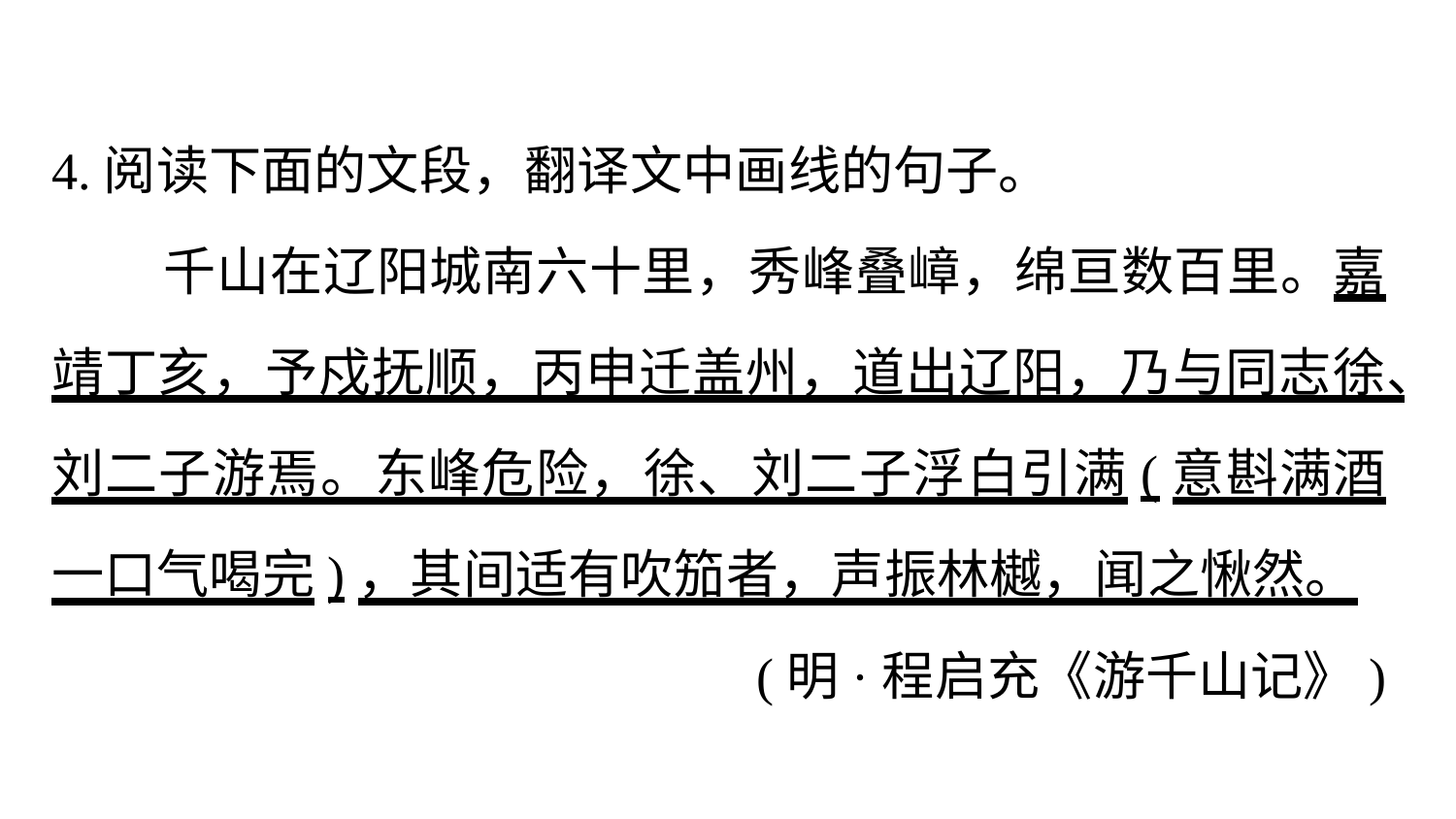

4.阅读下面的文段，翻译文中画线的句子。
        千山在辽阳城南六十里，秀峰叠嶂，绵亘数百里。嘉靖丁亥，予戍抚顺，丙申迁盖州，道出辽阳，乃与同志徐、刘二子游焉。东峰危险，徐、刘二子浮白引满(意斟满酒一口气喝完)，其间适有吹笳者，声振林樾，闻之愀然。
(明·程启充《游千山记》)